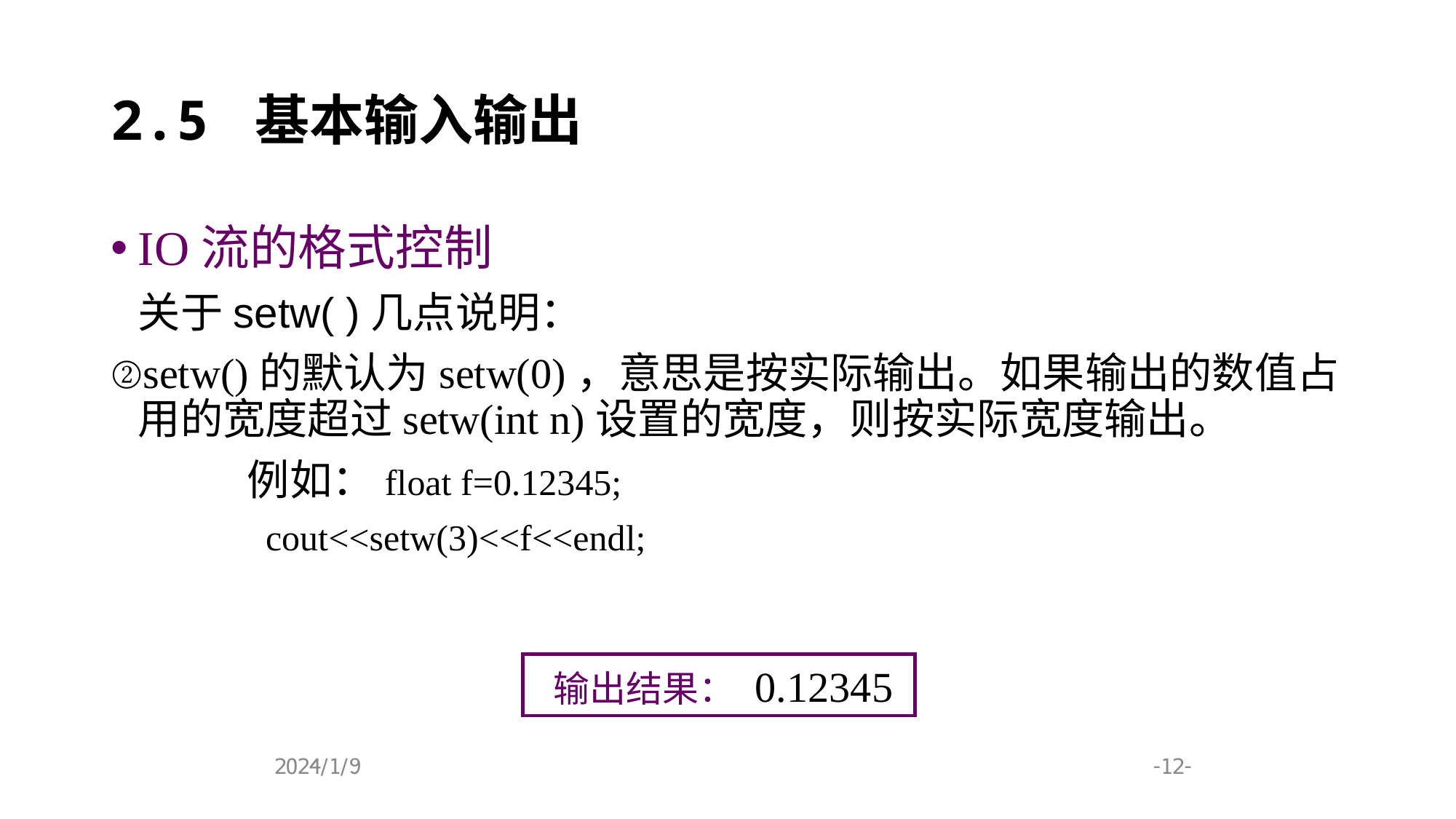

# 2.5 基本输入输出
IO流的格式控制
	关于setw( )几点说明：
setw()的默认为setw(0)，意思是按实际输出。如果输出的数值占用的宽度超过setw(int n)设置的宽度，则按实际宽度输出。
		例如：float f=0.12345;
              	  cout<<setw(3)<<f<<endl;

 输出结果： 0.12345
2024/1/9
-12-